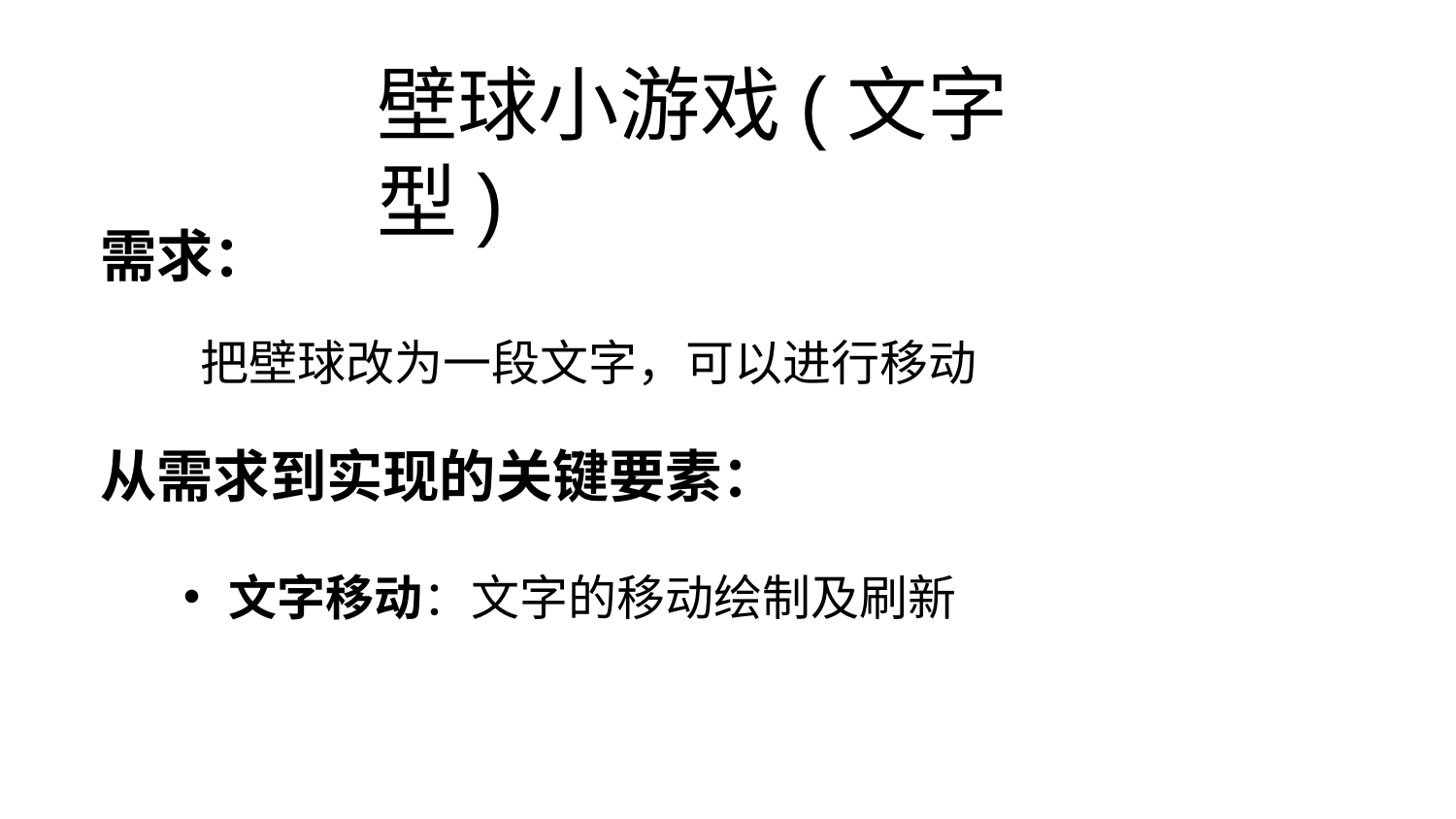

# 壁球小游戏(文字型)
需求：
把壁球改为一段文字，可以进行移动
从需求到实现的关键要素：

文字移动：文字的移动绘制及刷新